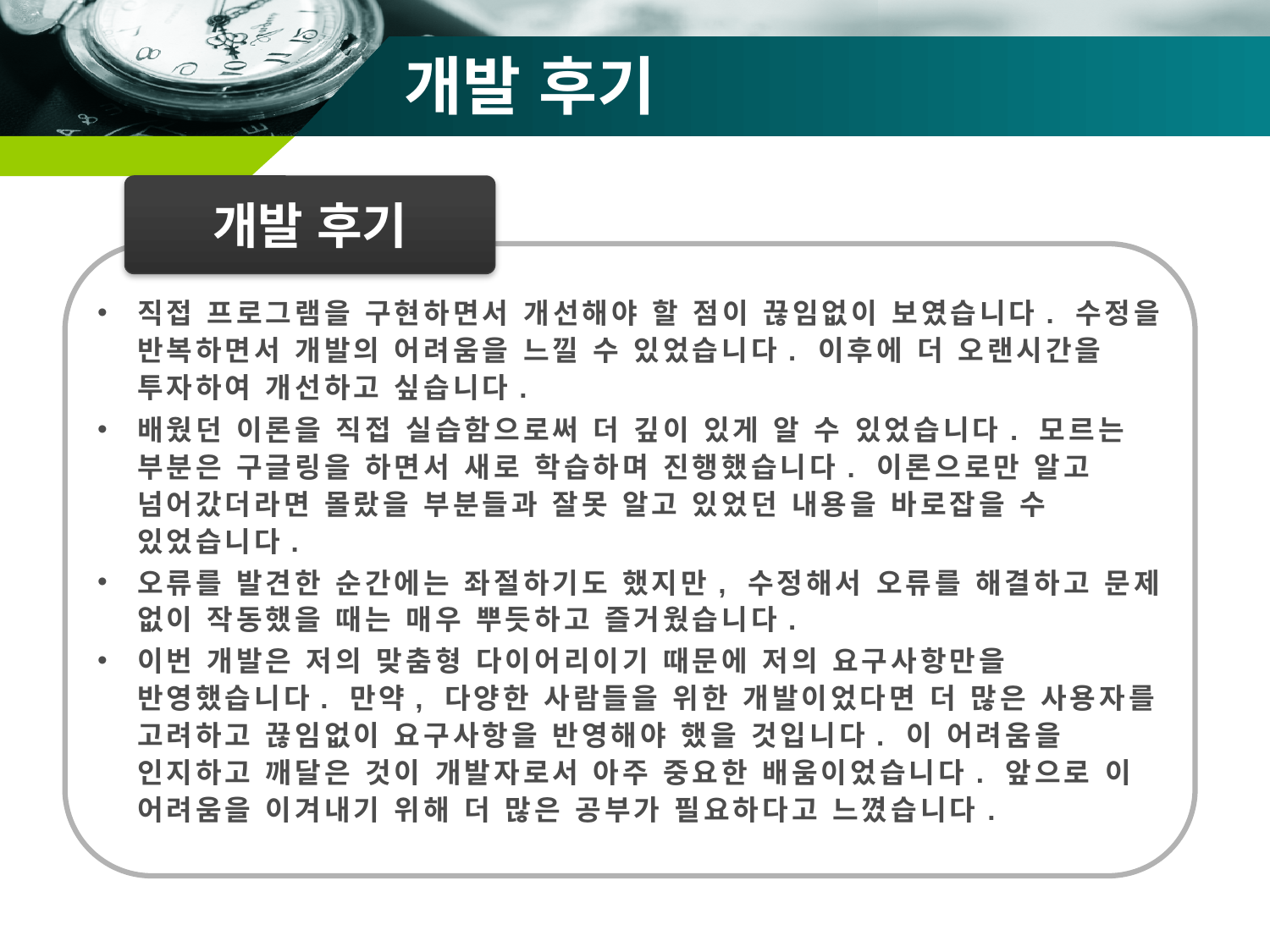

# 개발 후기
개발 후기

직접 프로그램을 구현하면서 개선해야 할 점이 끊임없이 보였습니다. 수정을 반복하면서 개발의 어려움을 느낄 수 있었습니다. 이후에 더 오랜시간을 투자하여 개선하고 싶습니다.
배웠던 이론을 직접 실습함으로써 더 깊이 있게 알 수 있었습니다. 모르는 부분은 구글링을 하면서 새로 학습하며 진행했습니다. 이론으로만 알고 넘어갔더라면 몰랐을 부분들과 잘못 알고 있었던 내용을 바로잡을 수 있었습니다.
오류를 발견한 순간에는 좌절하기도 했지만, 수정해서 오류를 해결하고 문제 없이 작동했을 때는 매우 뿌듯하고 즐거웠습니다.
이번 개발은 저의 맞춤형 다이어리이기 때문에 저의 요구사항만을 반영했습니다. 만약, 다양한 사람들을 위한 개발이었다면 더 많은 사용자를 고려하고 끊임없이 요구사항을 반영해야 했을 것입니다. 이 어려움을 인지하고 깨달은 것이 개발자로서 아주 중요한 배움이었습니다. 앞으로 이 어려움을 이겨내기 위해 더 많은 공부가 필요하다고 느꼈습니다.